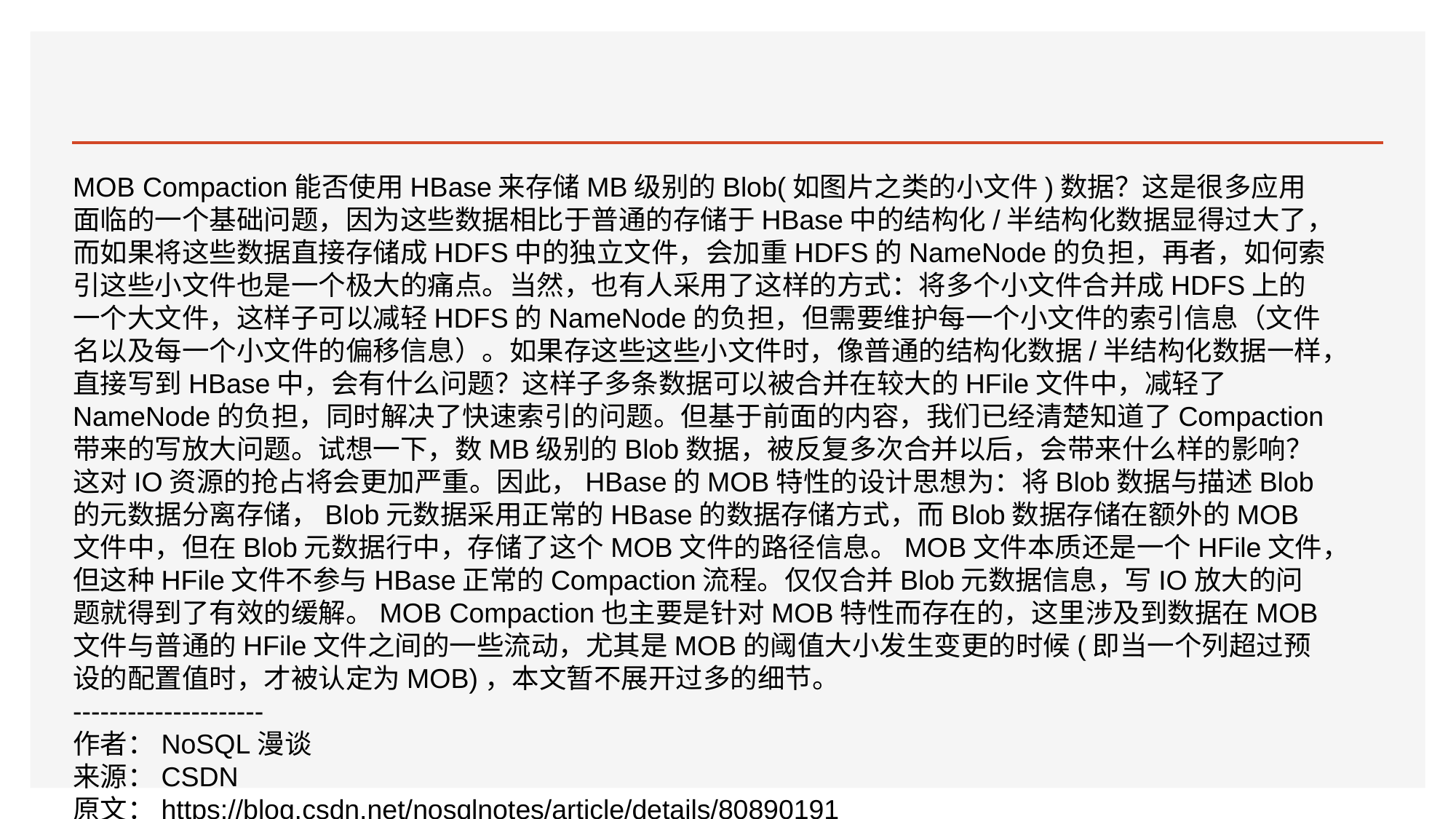

#
MOB Compaction能否使用HBase来存储MB级别的Blob(如图片之类的小文件)数据？这是很多应用面临的一个基础问题，因为这些数据相比于普通的存储于HBase中的结构化/半结构化数据显得过大了，而如果将这些数据直接存储成HDFS中的独立文件，会加重HDFS的NameNode的负担，再者，如何索引这些小文件也是一个极大的痛点。当然，也有人采用了这样的方式：将多个小文件合并成HDFS上的一个大文件，这样子可以减轻HDFS的NameNode的负担，但需要维护每一个小文件的索引信息（文件名以及每一个小文件的偏移信息）。如果存这些这些小文件时，像普通的结构化数据/半结构化数据一样，直接写到HBase中，会有什么问题？这样子多条数据可以被合并在较大的HFile文件中，减轻了NameNode的负担，同时解决了快速索引的问题。但基于前面的内容，我们已经清楚知道了Compaction带来的写放大问题。试想一下，数MB级别的Blob数据，被反复多次合并以后，会带来什么样的影响？这对IO资源的抢占将会更加严重。因此，HBase的MOB特性的设计思想为：将Blob数据与描述Blob的元数据分离存储，Blob元数据采用正常的HBase的数据存储方式，而Blob数据存储在额外的MOB文件中，但在Blob元数据行中，存储了这个MOB文件的路径信息。MOB文件本质还是一个HFile文件，但这种HFile文件不参与HBase正常的Compaction流程。仅仅合并Blob元数据信息，写IO放大的问题就得到了有效的缓解。MOB Compaction也主要是针对MOB特性而存在的，这里涉及到数据在MOB文件与普通的HFile文件之间的一些流动，尤其是MOB的阈值大小发生变更的时候(即当一个列超过预设的配置值时，才被认定为MOB)，本文暂不展开过多的细节。
---------------------
作者：NoSQL漫谈
来源：CSDN
原文：https://blog.csdn.net/nosqlnotes/article/details/80890191
版权声明：本文为博主原创文章，转载请附上博文链接！